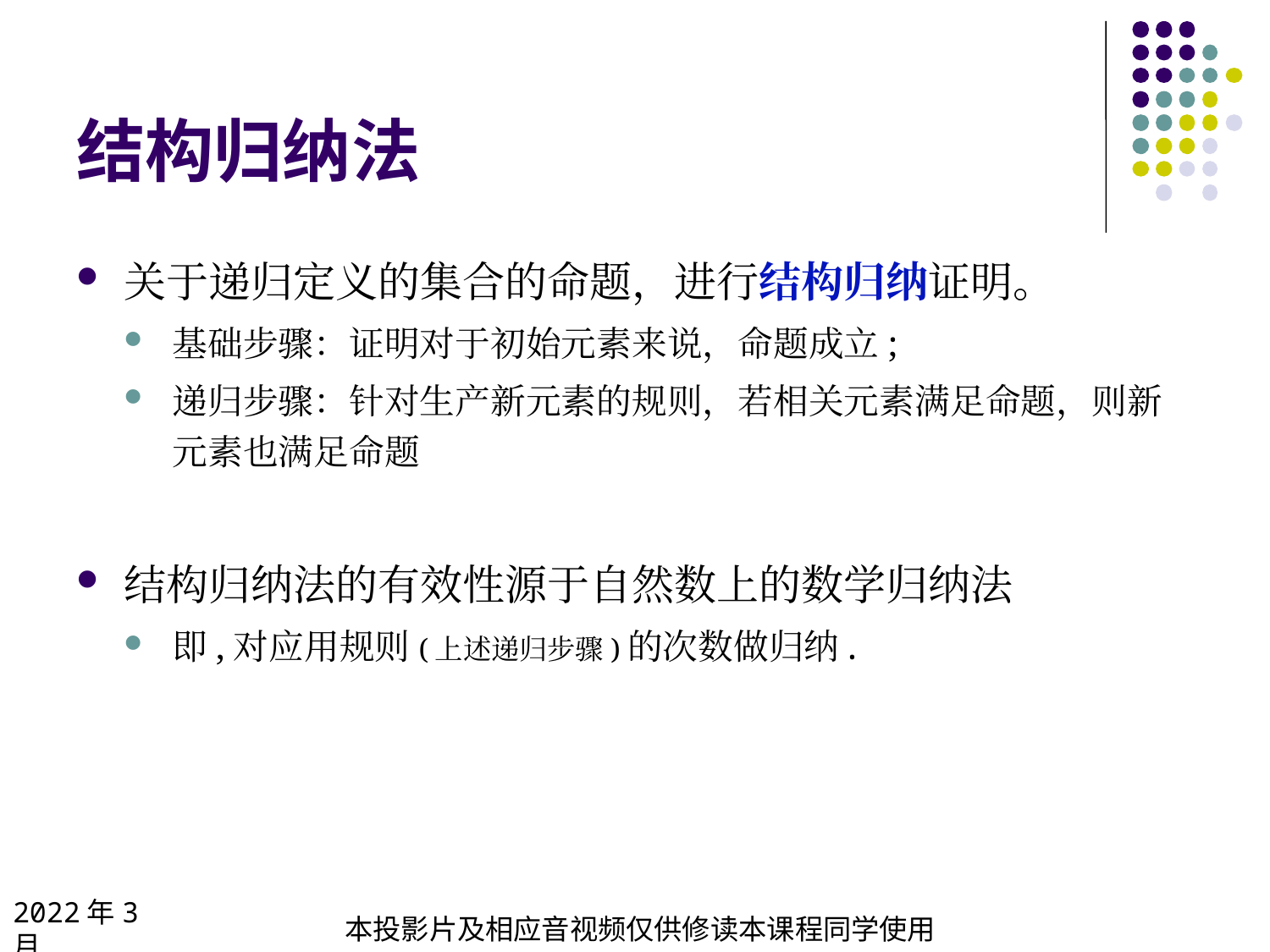

# 结构归纳法
关于递归定义的集合的命题，进行结构归纳证明。
基础步骤：证明对于初始元素来说，命题成立;
递归步骤：针对生产新元素的规则，若相关元素满足命题，则新元素也满足命题

结构归纳法的有效性源于自然数上的数学归纳法
即,对应用规则(上述递归步骤)的次数做归纳.

2022年3月
本投影片及相应音视频仅供修读本课程同学使用
39